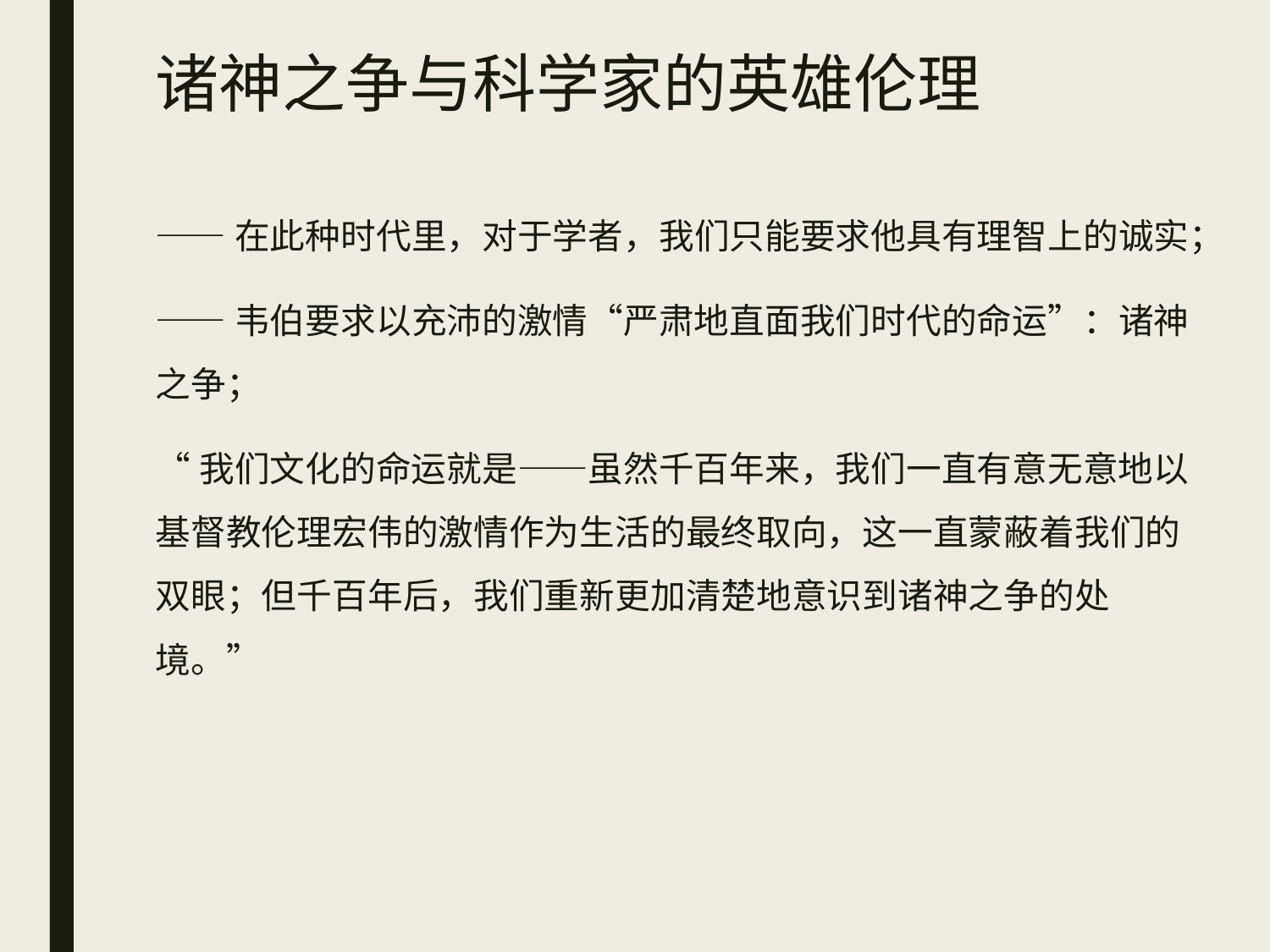

# 诸神之争与科学家的英雄伦理
——在此种时代里，对于学者，我们只能要求他具有理智上的诚实；
——韦伯要求以充沛的激情“严肃地直面我们时代的命运”：诸神之争；
“我们文化的命运就是——虽然千百年来，我们一直有意无意地以基督教伦理宏伟的激情作为生活的最终取向，这一直蒙蔽着我们的双眼；但千百年后，我们重新更加清楚地意识到诸神之争的处境。”